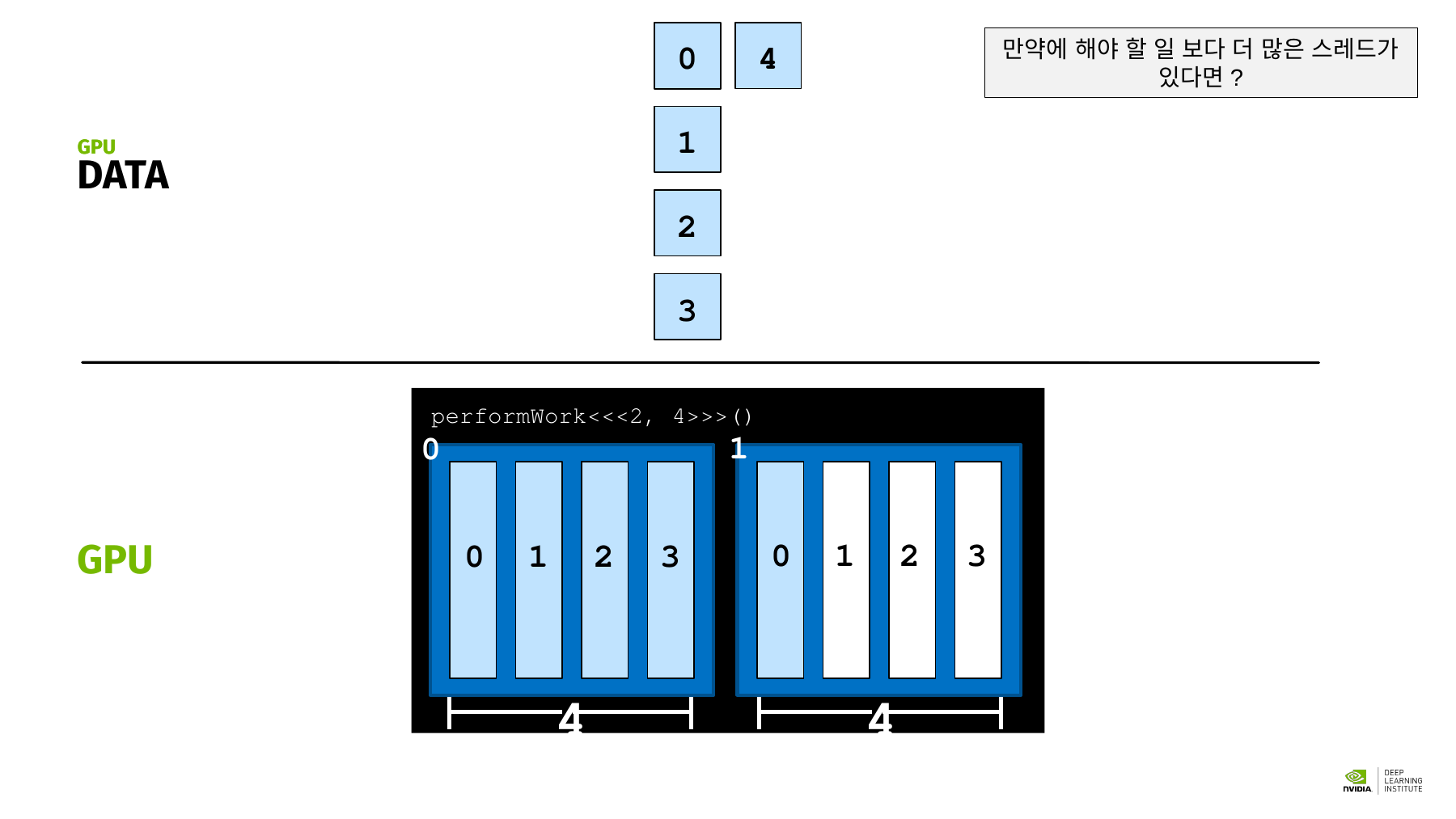

4
만약에 해야 할 일 보다 더 많은 스레드가 있다면?
0
1
2
3

GPU
GPU
DATA

performWork<<<2, 4>>>()
1
0

0
1
2
3
0
1
2
3
GPU
4
4